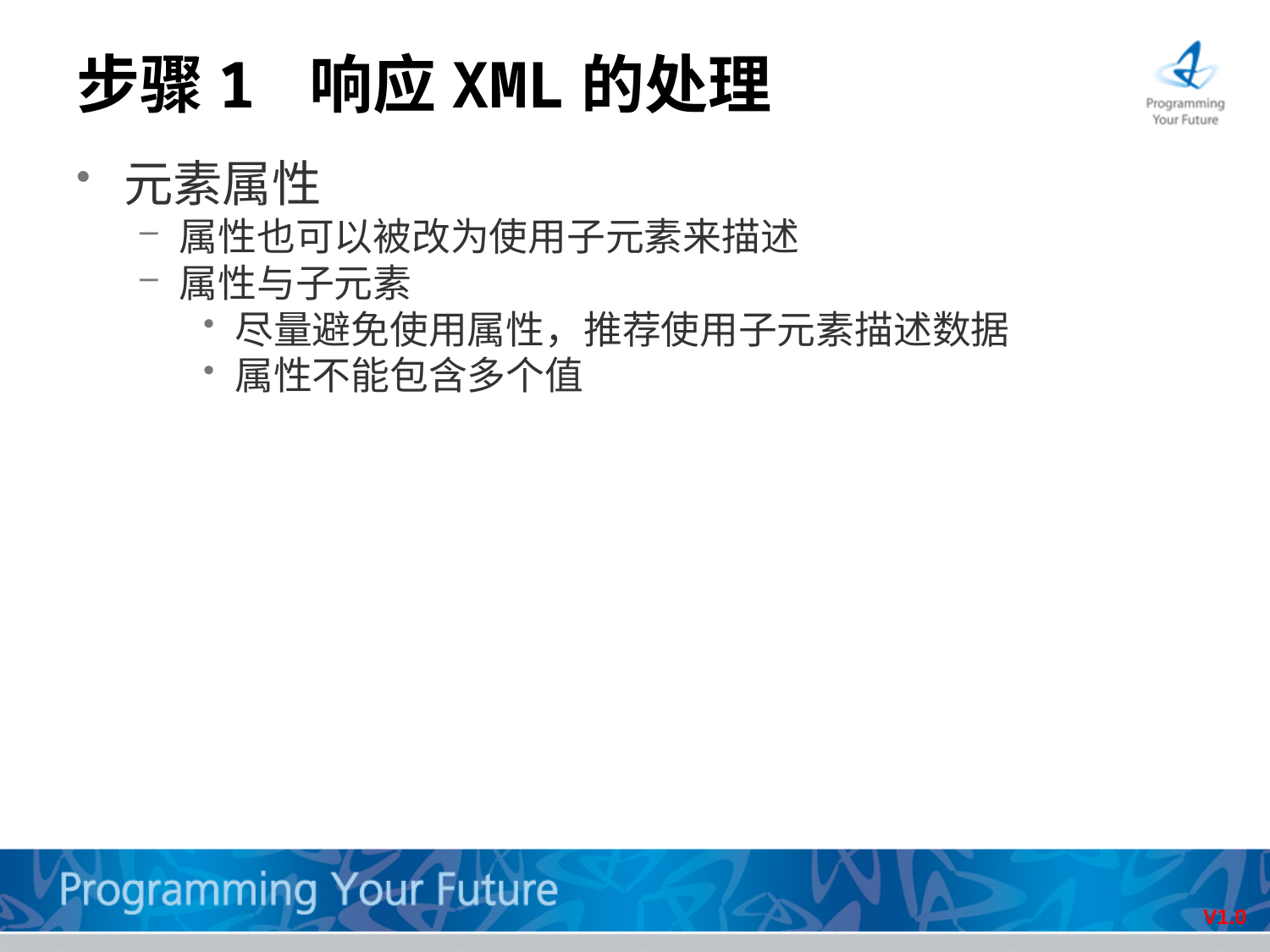

# 步骤1 响应XML的处理
元素属性
属性也可以被改为使用子元素来描述
属性与子元素
尽量避免使用属性，推荐使用子元素描述数据
属性不能包含多个值